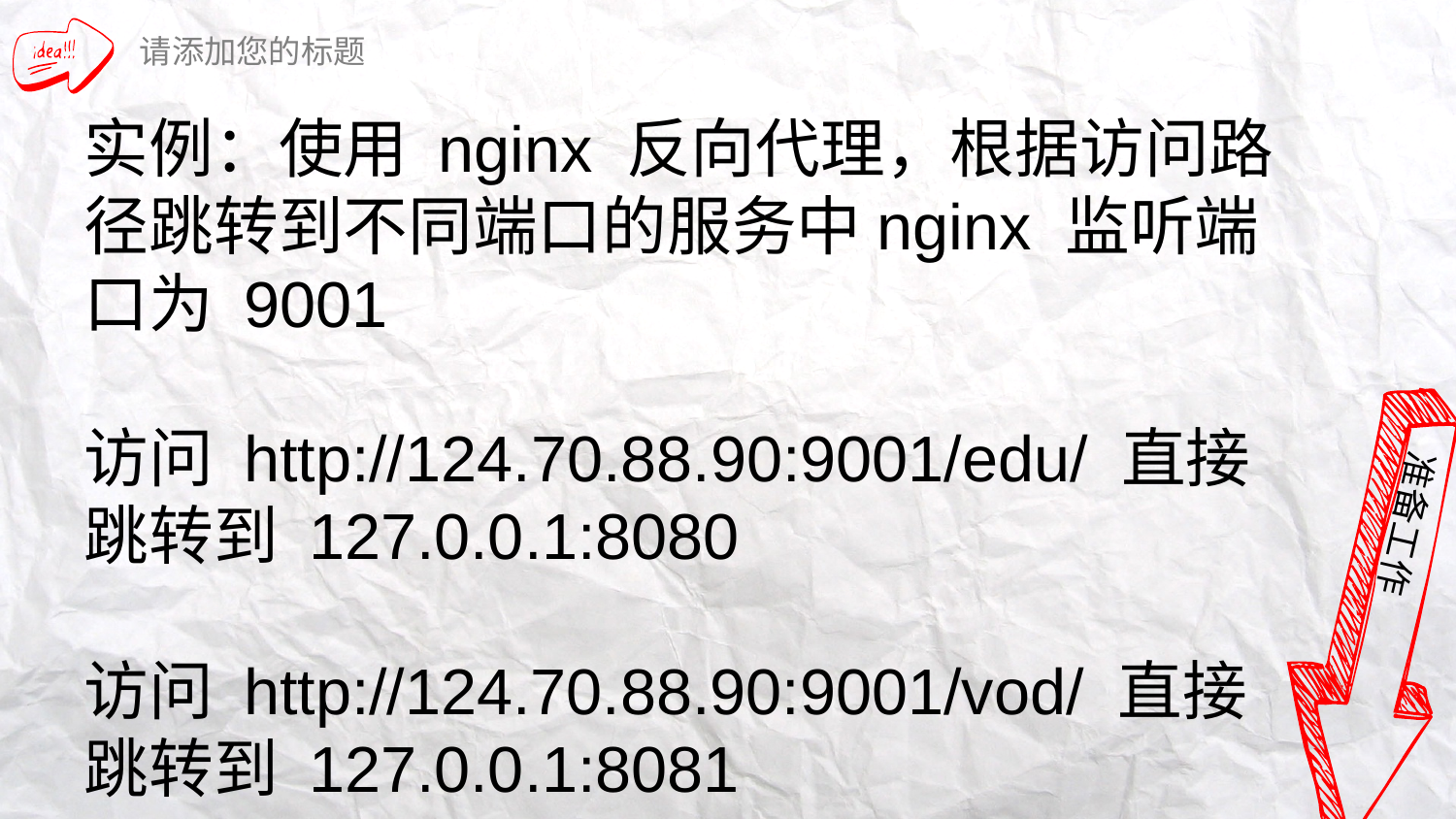

实例：使用 nginx 反向代理，根据访问路径跳转到不同端口的服务中nginx 监听端口为 9001

访问 http://124.70.88.90:9001/edu/ 直接跳转到 127.0.0.1:8080

访问 http://124.70.88.90:9001/vod/ 直接跳转到 127.0.0.1:8081

准备工作